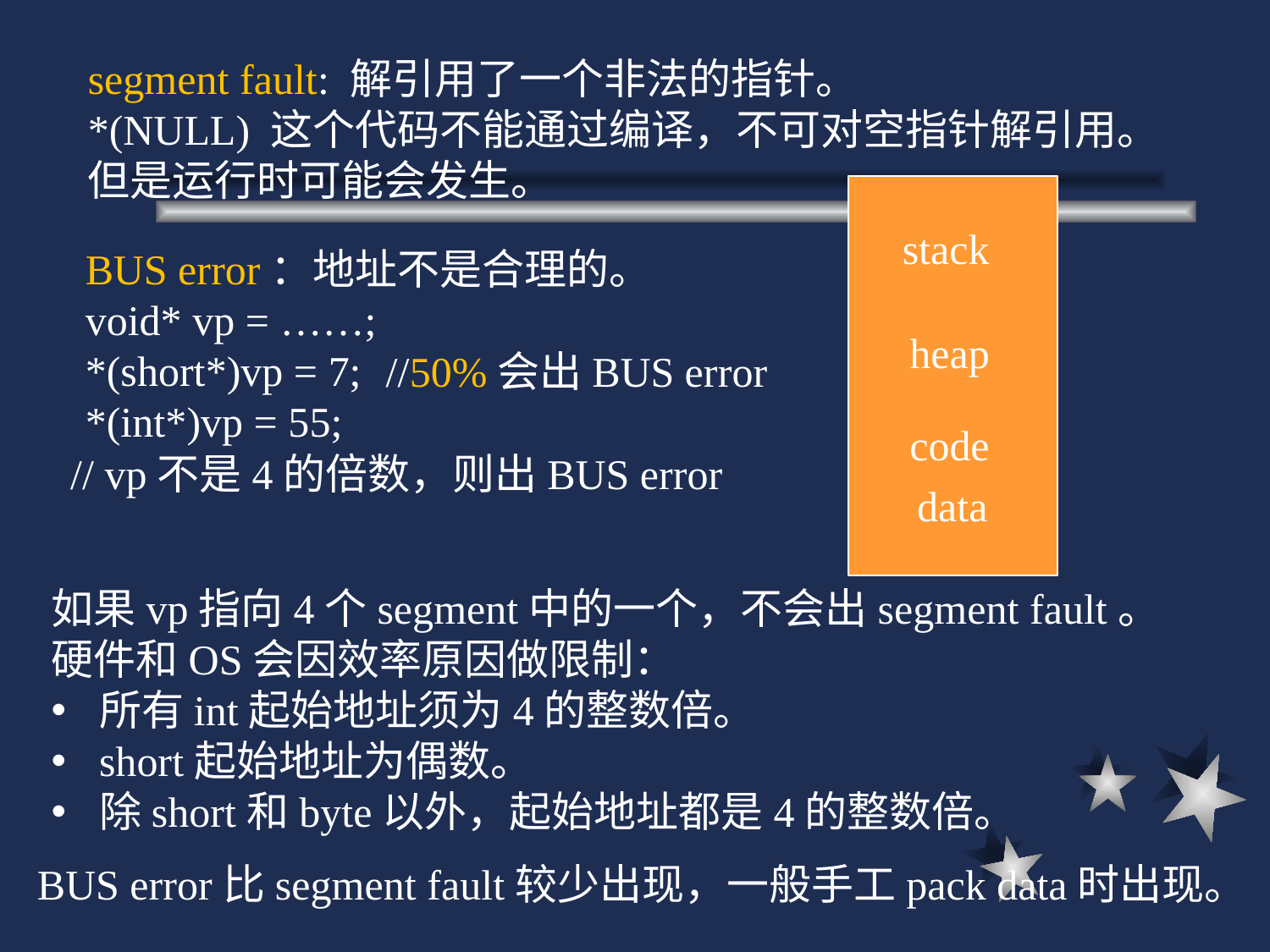

segment fault: 解引用了一个非法的指针。
*(NULL) 这个代码不能通过编译，不可对空指针解引用。
但是运行时可能会发生。

stack
heap
code
data
BUS error：地址不是合理的。
void* vp = ……;
*(short*)vp = 7;
*(int*)vp = 55;
//50%会出BUS error
// vp不是4的倍数，则出BUS error
如果vp指向4个segment中的一个，不会出segment fault。
硬件和OS会因效率原因做限制：
所有int起始地址须为4的整数倍。
short起始地址为偶数。
除short和byte以外，起始地址都是4的整数倍。
BUS error比segment fault较少出现，一般手工pack data时出现。